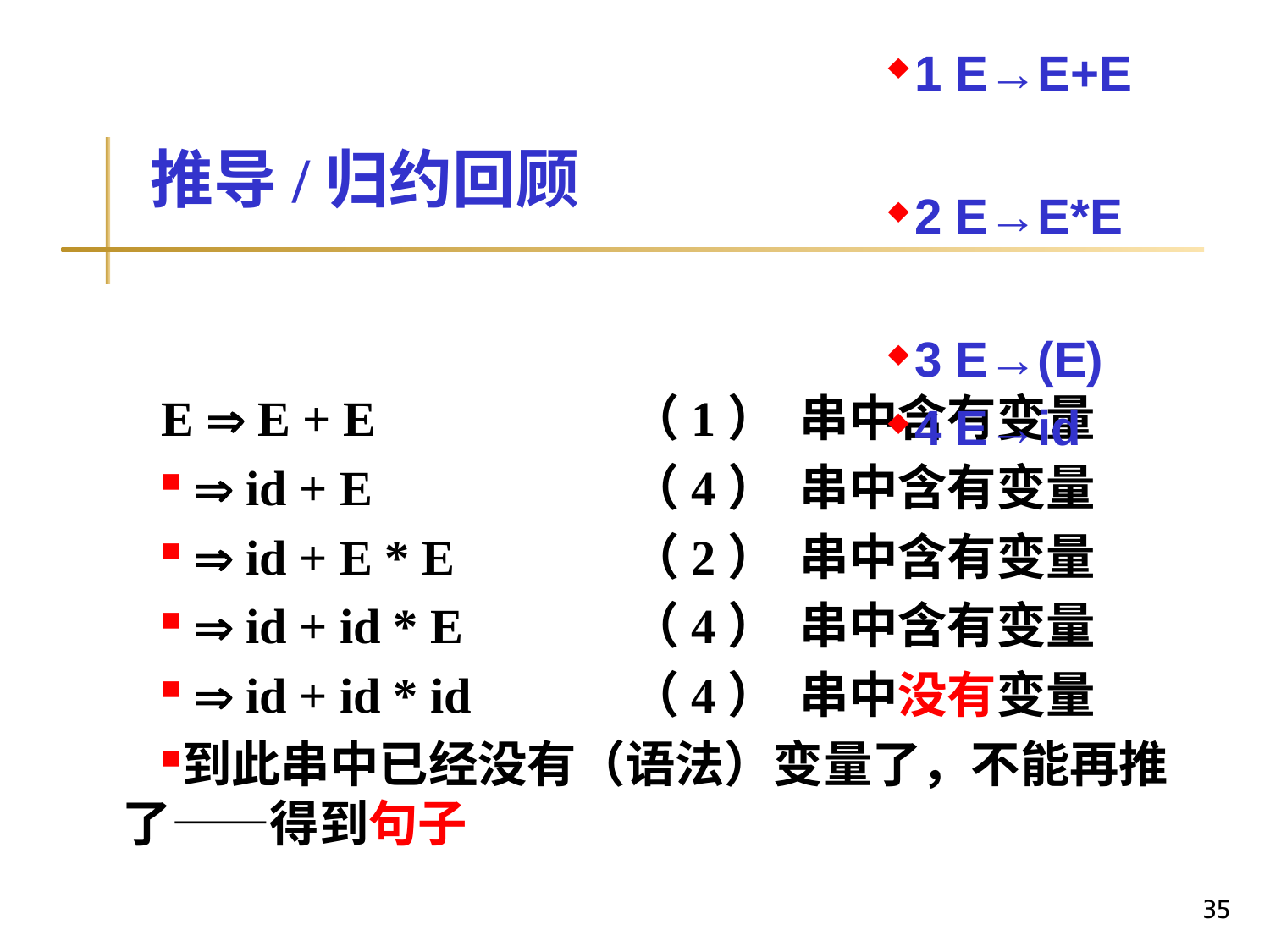

1 E→E+E
2 E→E*E
3 E→(E)
4 E→id
# 推导/归约回顾
E ⇒ E + E   		（1）  串中含有变量
 ⇒ id + E 		（4）  串中含有变量
 ⇒ id + E * E 		（2）  串中含有变量
 ⇒ id + id * E		（4）  串中含有变量
 ⇒ id + id * id		（4）  串中没有变量
到此串中已经没有（语法）变量了，不能再推了——得到句子
35